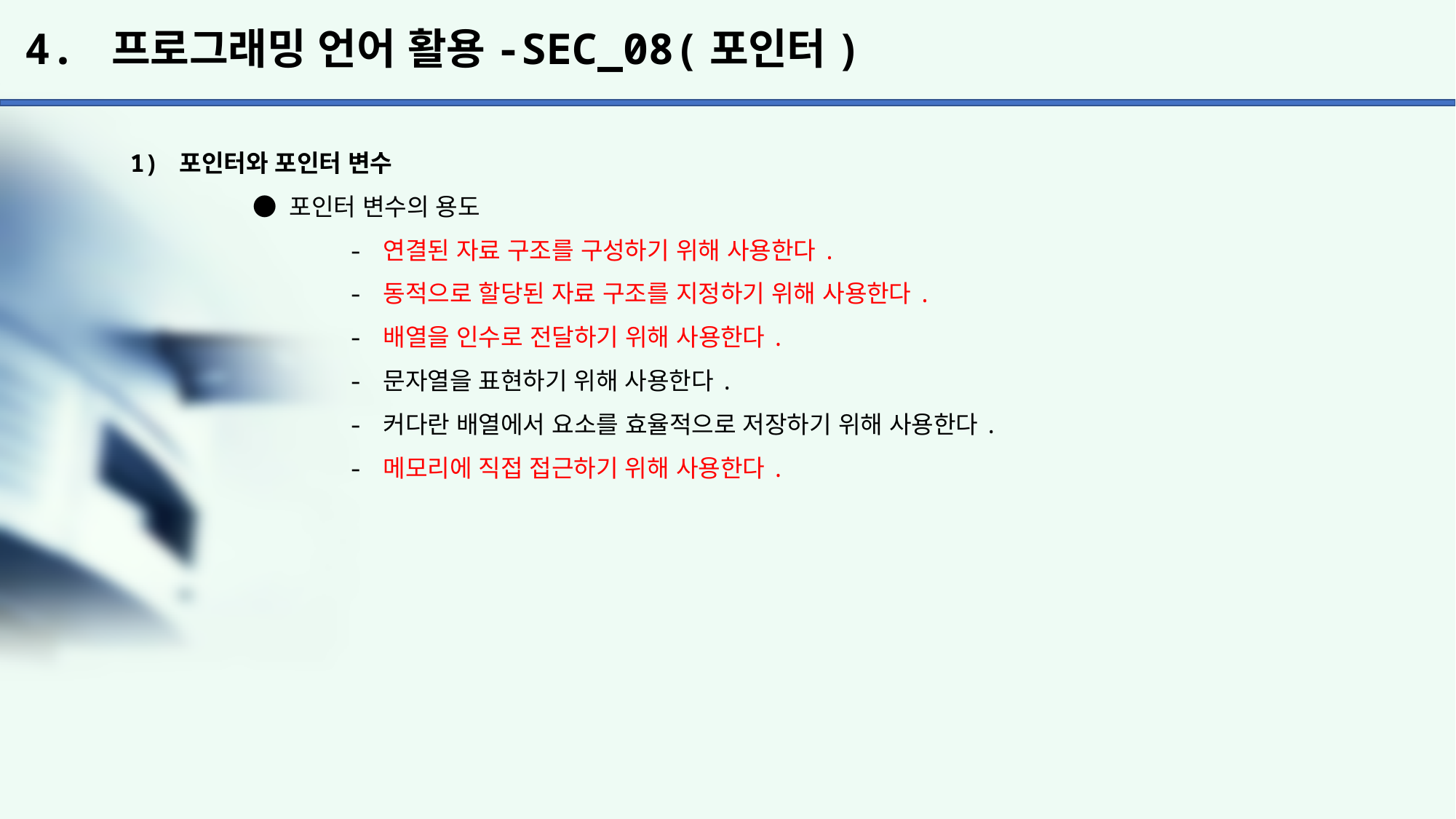

# 4. 프로그래밍 언어 활용-SEC_08(포인터)
1) 포인터와 포인터 변수
	  ● 포인터 변수의 용도
		- 연결된 자료 구조를 구성하기 위해 사용한다.
		- 동적으로 할당된 자료 구조를 지정하기 위해 사용한다.
		- 배열을 인수로 전달하기 위해 사용한다.
		- 문자열을 표현하기 위해 사용한다.
		- 커다란 배열에서 요소를 효율적으로 저장하기 위해 사용한다.
		- 메모리에 직접 접근하기 위해 사용한다.